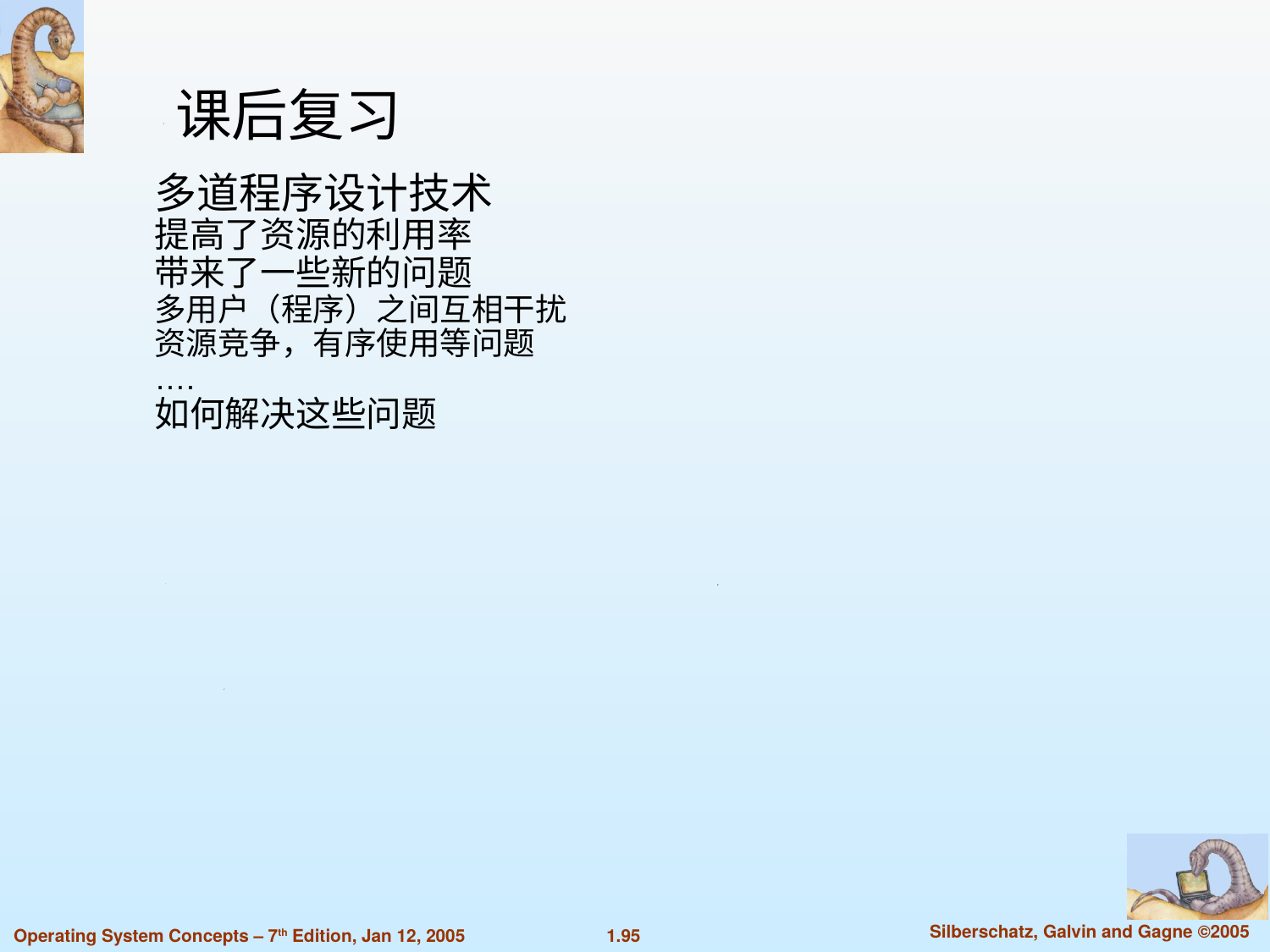

课后复习
多道程序设计技术
提高了资源的利用率
带来了一些新的问题
多用户（程序）之间互相干扰
资源竞争，有序使用等问题
….
如何解决这些问题